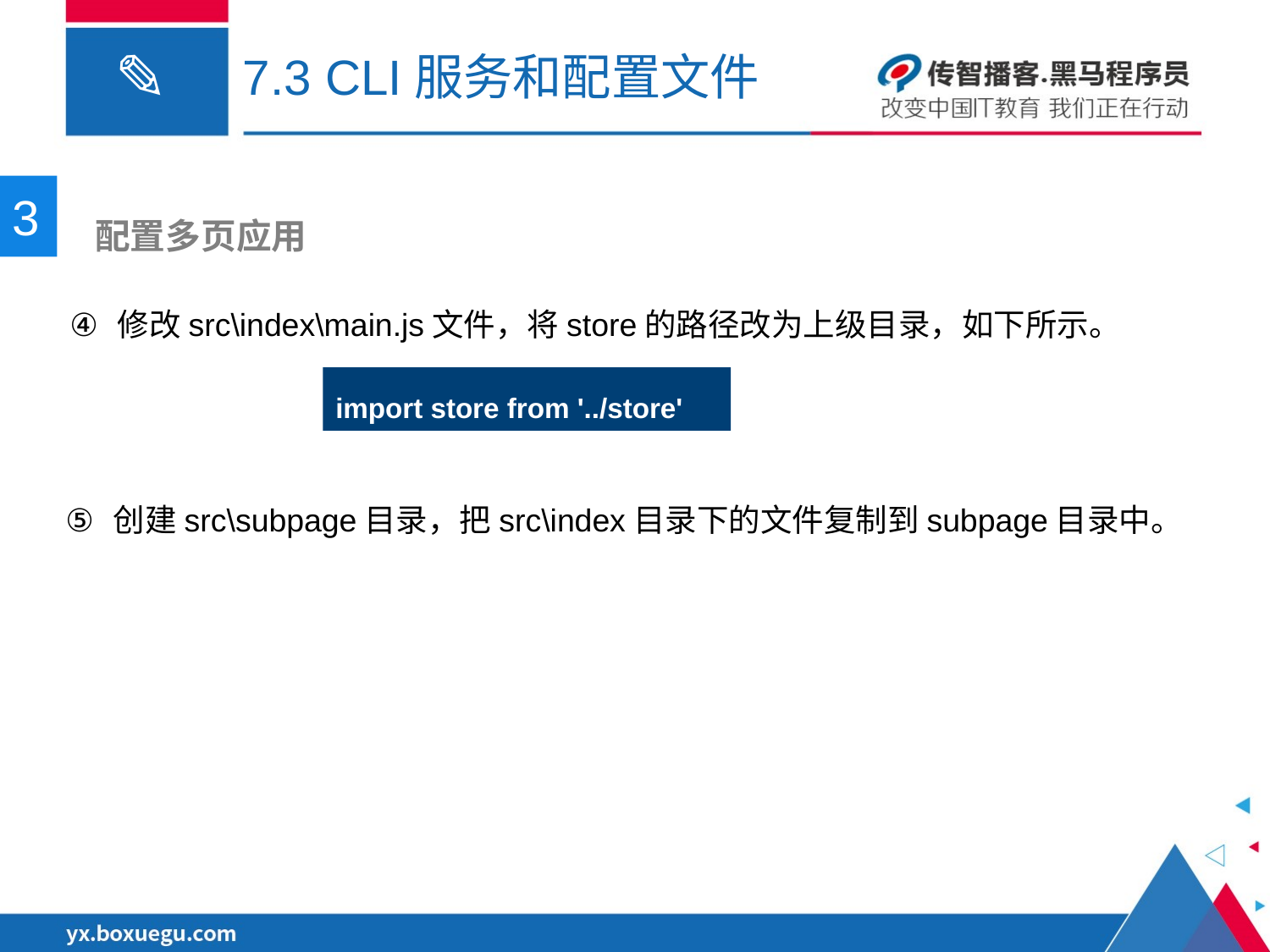

# 7.3 CLI服务和配置文件

3
  配置多页应用
修改src\index\main.js文件，将store的路径改为上级目录，如下所示。
import store from '../store'
创建src\subpage目录，把src\index目录下的文件复制到subpage目录中。